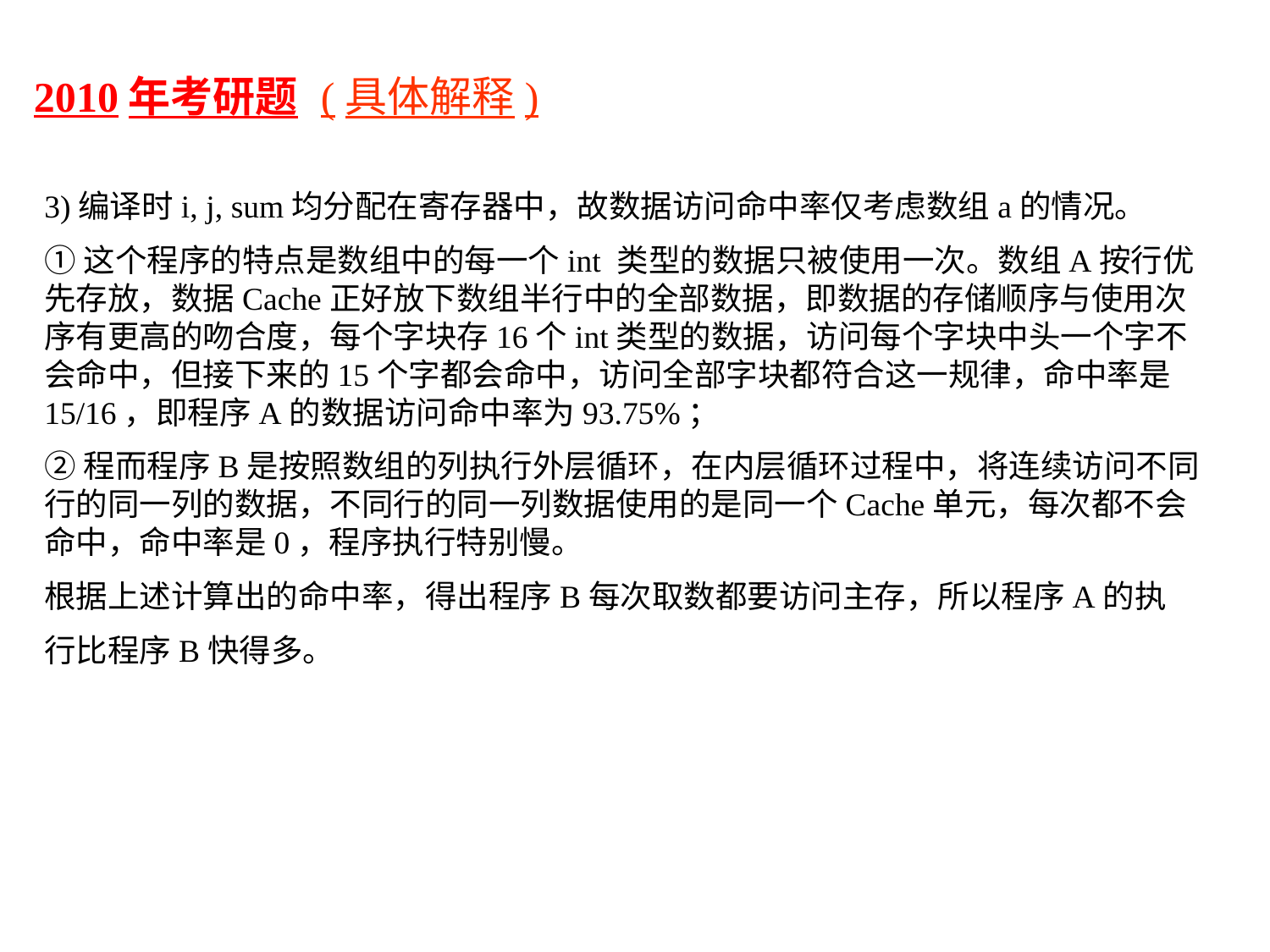

2010年考研题 (具体解释)
3)编译时i, j, sum均分配在寄存器中，故数据访问命中率仅考虑数组a的情况。
①这个程序的特点是数组中的每一个int 类型的数据只被使用一次。数组A按行优先存放，数据Cache正好放下数组半行中的全部数据，即数据的存储顺序与使用次序有更高的吻合度，每个字块存16个int类型的数据，访问每个字块中头一个字不会命中，但接下来的15个字都会命中，访问全部字块都符合这一规律，命中率是15/16，即程序A的数据访问命中率为93.75%；
②程而程序B是按照数组的列执行外层循环，在内层循环过程中，将连续访问不同行的同一列的数据，不同行的同一列数据使用的是同一个Cache单元，每次都不会命中，命中率是0，程序执行特别慢。
根据上述计算出的命中率，得出程序B每次取数都要访问主存，所以程序A的执
行比程序B快得多。